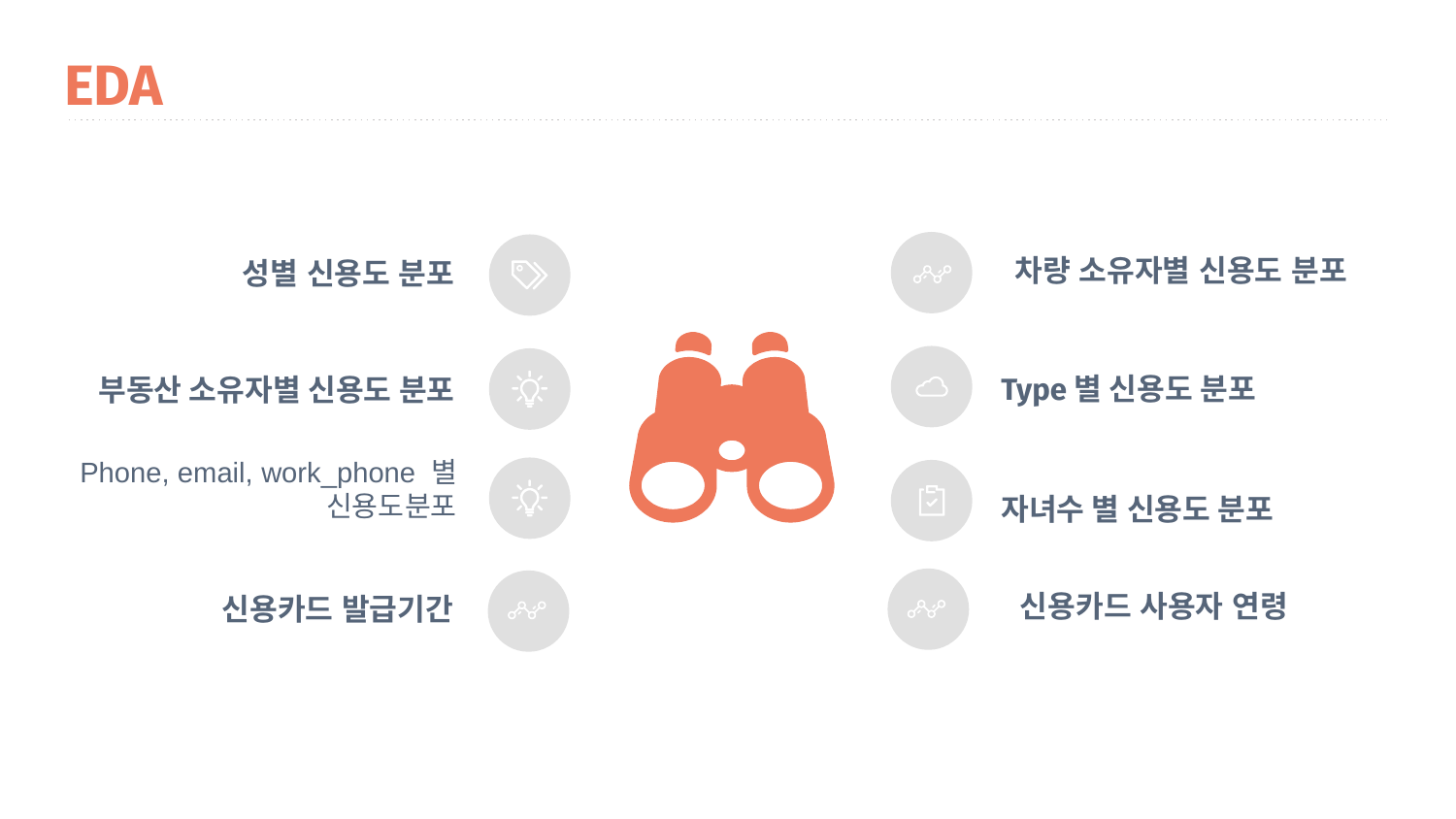

# EDA

성별 신용도 분포
차량 소유자별 신용도 분포

Type별 신용도 분포
부동산 소유자별 신용도 분포

자녀수 별 신용도 분포

Phone, email, work_phone 별 신용도분포

신용카드 발급기간
신용카드 사용자 연령

3